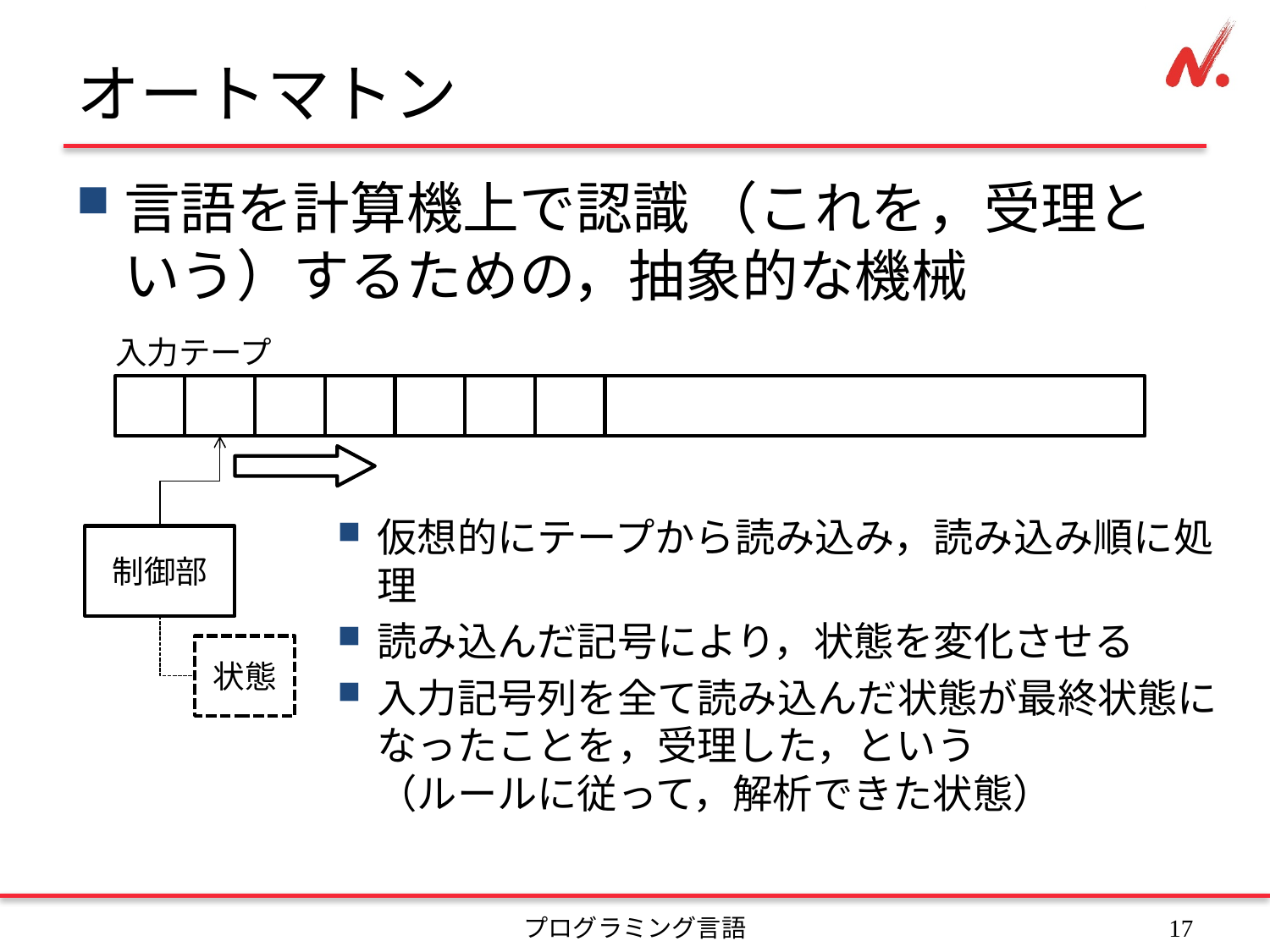

# オートマトン
言語を計算機上で認識 （これを，受理という）するための，抽象的な機械
入力テープ

仮想的にテープから読み込み，読み込み順に処理
読み込んだ記号により，状態を変化させる
入力記号列を全て読み込んだ状態が最終状態になったことを，受理した，という
（ルールに従って，解析できた状態）
制御部
状態
プログラミング言語
17